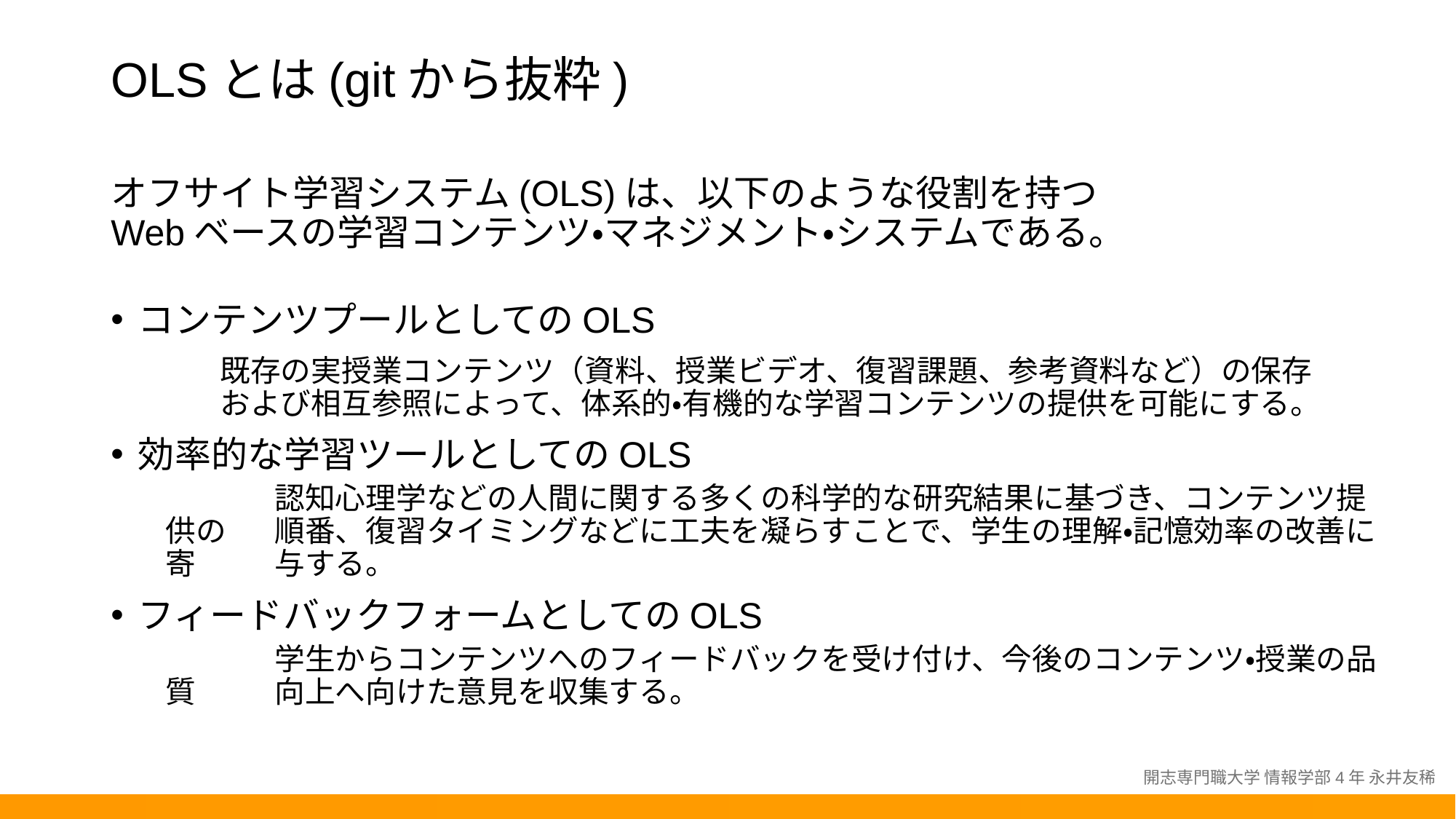

# OLSとは(gitから抜粋)
オフサイト学習システム(OLS)は、以下のような役割を持つ
Webベースの学習コンテンツ・マネジメント・システムである。

コンテンツプールとしてのOLS
	既存の実授業コンテンツ（資料、授業ビデオ、復習課題、参考資料など）の保存
	および相互参照によって、体系的・有機的な学習コンテンツの提供を可能にする。
効率的な学習ツールとしてのOLS
	認知心理学などの人間に関する多くの科学的な研究結果に基づき、コンテンツ提供の	順番、復習タイミングなどに工夫を凝らすことで、学生の理解・記憶効率の改善に寄	与する。
フィードバックフォームとしてのOLS
	学生からコンテンツへのフィードバックを受け付け、今後のコンテンツ・授業の品質	向上へ向けた意見を収集する。